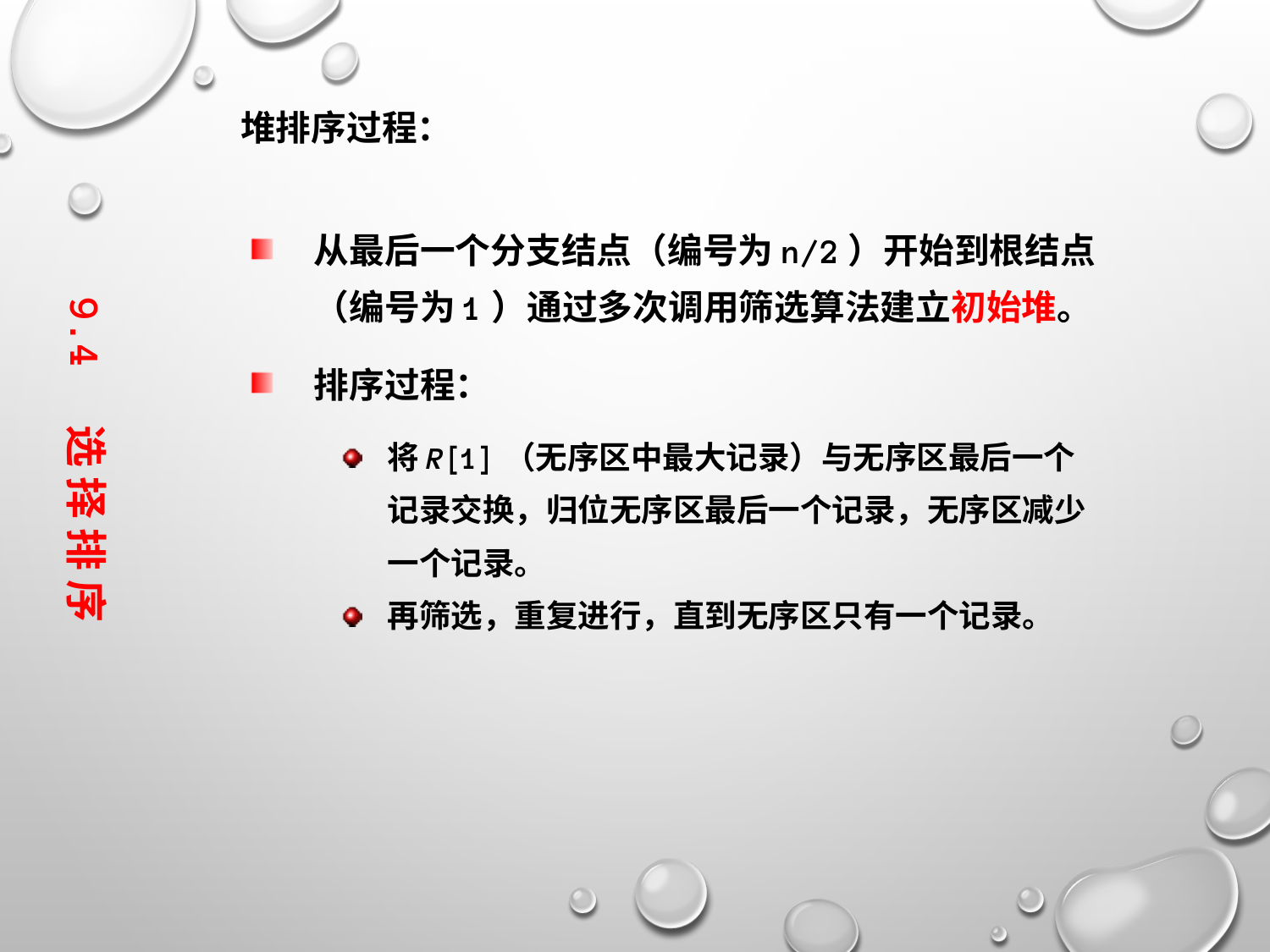

堆排序过程：
从最后一个分支结点（编号为n/2）开始到根结点（编号为1）通过多次调用筛选算法建立初始堆。
排序过程：
9.4  选 择 排 序
将R[1]（无序区中最大记录）与无序区最后一个记录交换，归位无序区最后一个记录，无序区减少一个记录。
再筛选，重复进行，直到无序区只有一个记录。